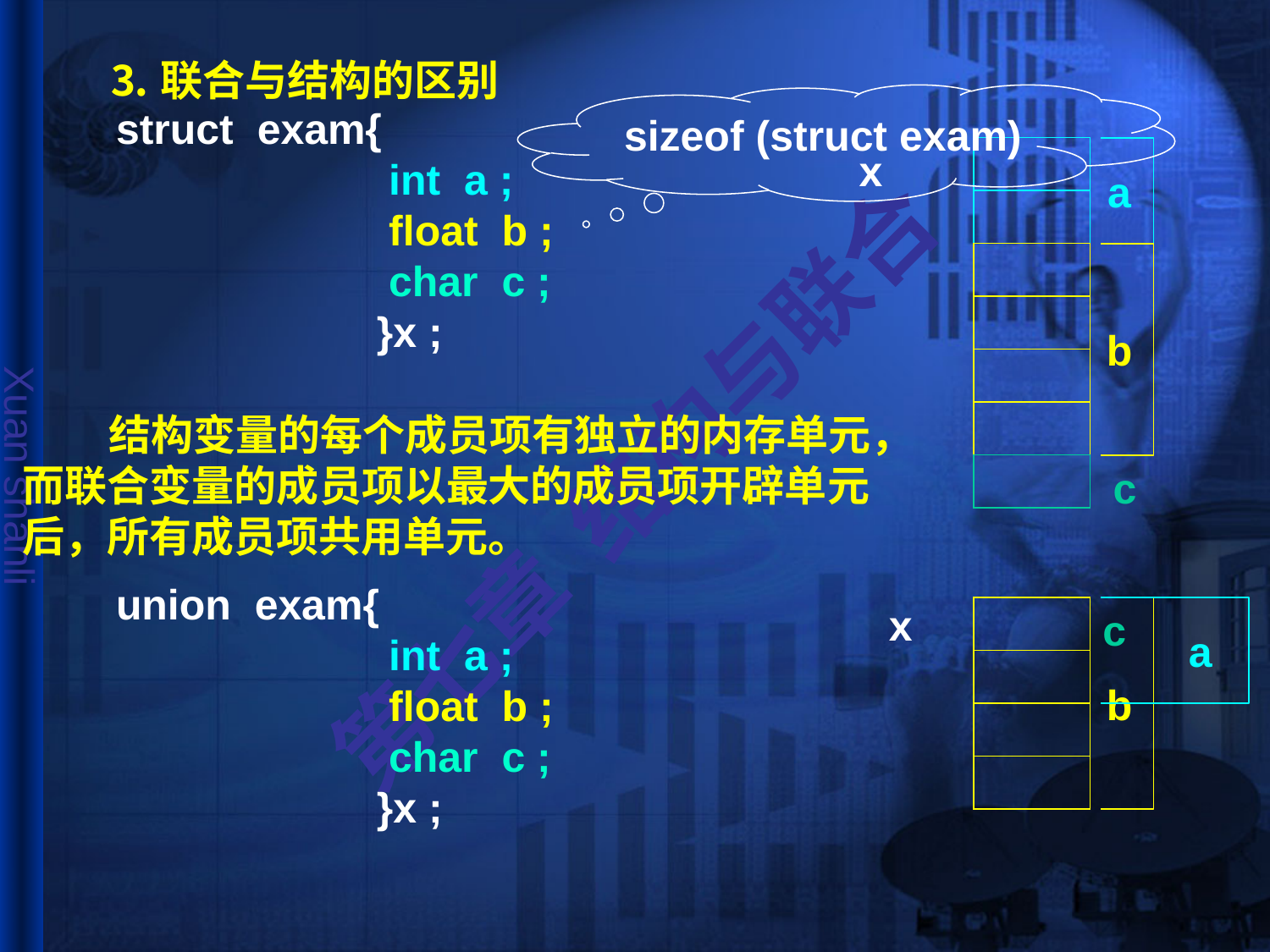

# ⒊联合与结构的区别
sizeof (struct exam)
struct  exam{
                       int  a ;
                       float  b ;
                       char  c ;
                      }x ;
x

a

b

        结构变量的每个成员项有独立的内存单元，
而联合变量的成员项以最大的成员项开辟单元
后，所有成员项共用单元。

c
union  exam{
                       int  a ;
                       float  b ;
                       char  c ;
                      }x ;
x

c
b
        a